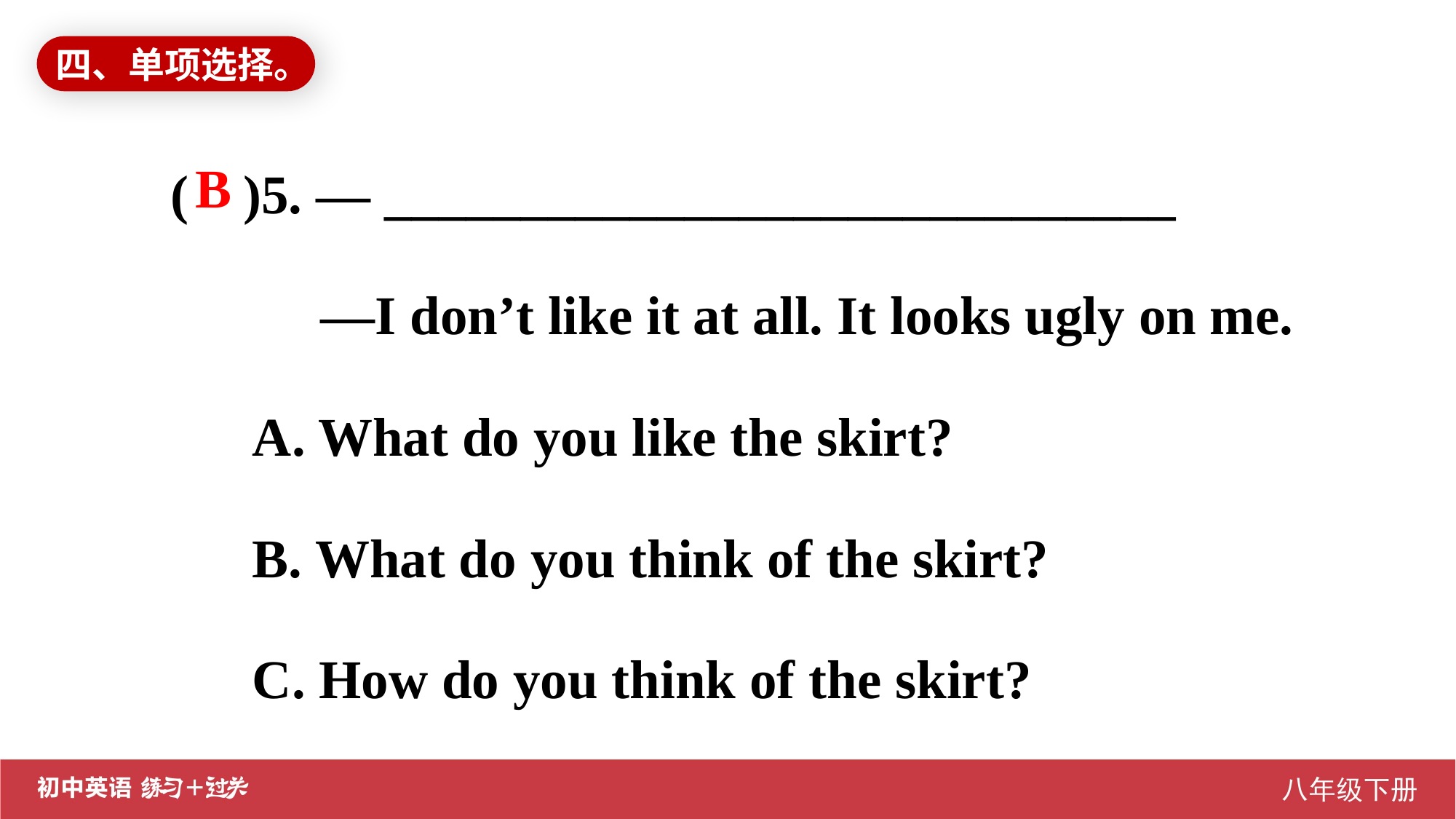

四、单项选择。
(    )5. — _____________________________
           —I don’t like it at all. It looks ugly on me.
      A. What do you like the skirt?
      B. What do you think of the skirt?
      C. How do you think of the skirt?
B